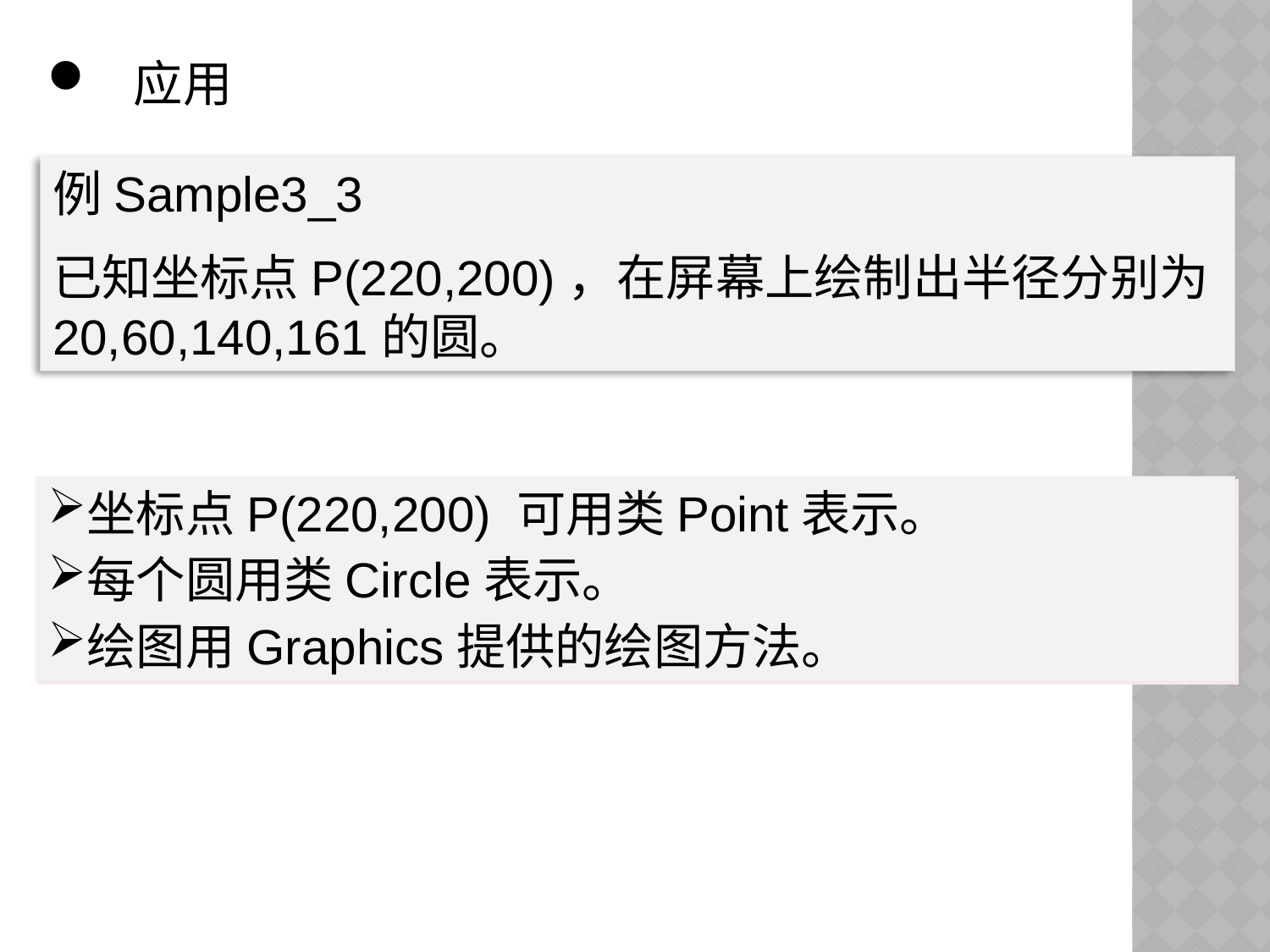

应用
例Sample3_3
已知坐标点P(220,200)，在屏幕上绘制出半径分别为20,60,140,161的圆。
坐标点P(220,200) 可用类Point表示。
每个圆用类Circle表示。
绘图用Graphics提供的绘图方法。